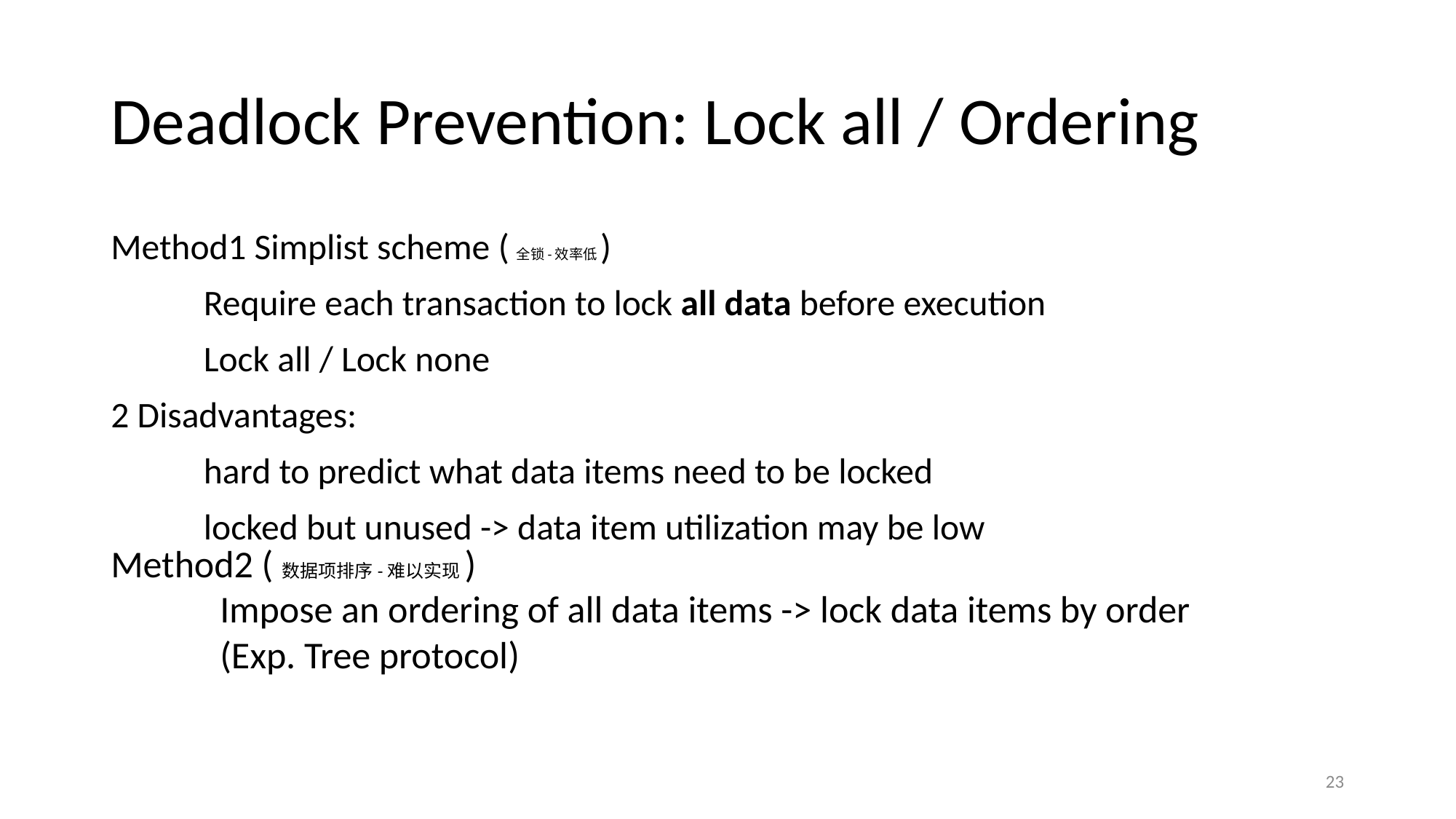

# Deadlock Prevention: Lock all / Ordering
Method1 Simplist scheme (全锁-效率低)
	Require each transaction to lock all data before execution
	Lock all / Lock none
2 Disadvantages:
	hard to predict what data items need to be locked
	locked but unused -> data item utilization may be low
Method2 (数据项排序-难以实现)
	Impose an ordering of all data items -> lock data items by order
	(Exp. Tree protocol)
23